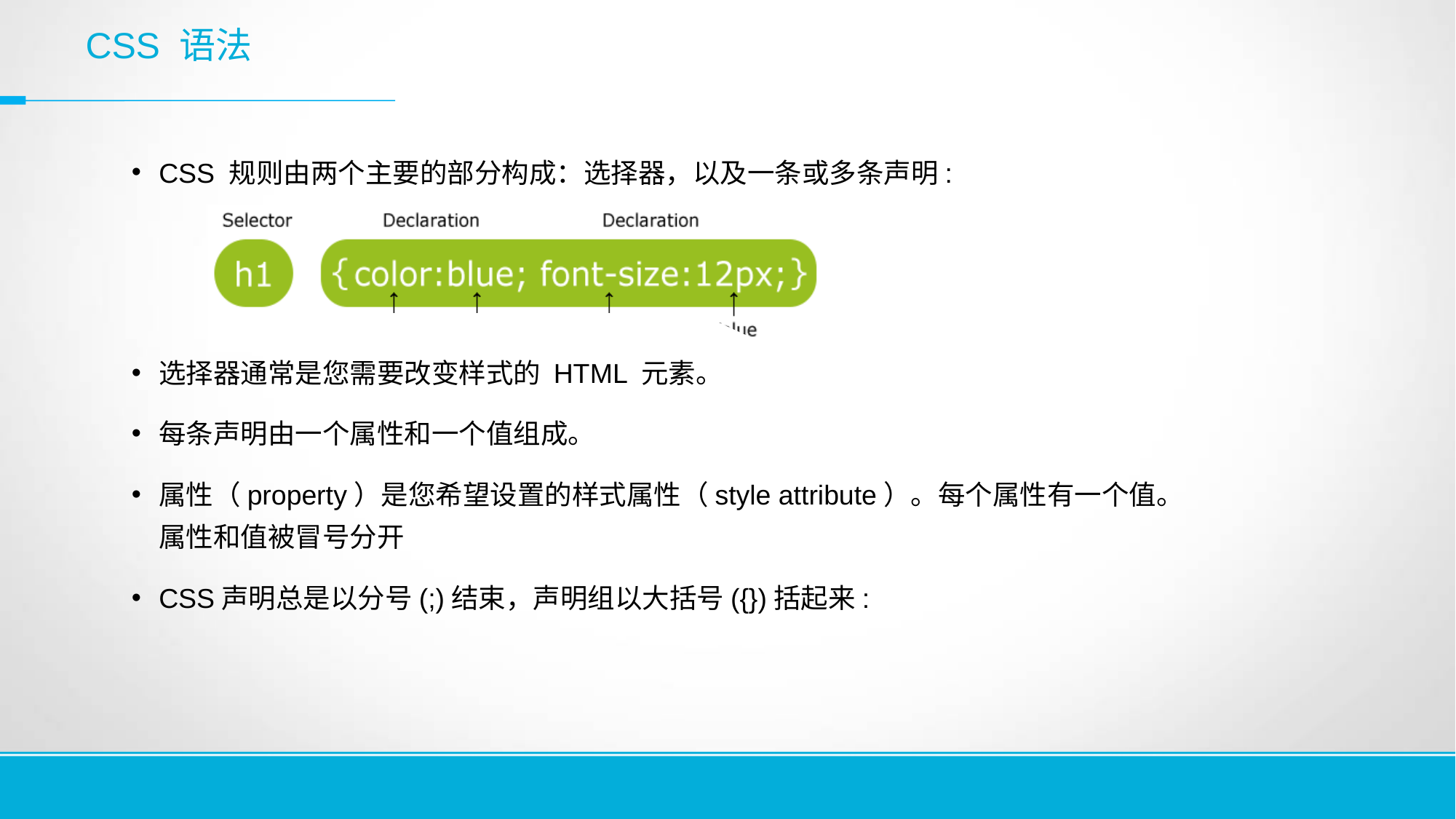

# CSS 语法
CSS 规则由两个主要的部分构成：选择器，以及一条或多条声明:

选择器通常是您需要改变样式的 HTML 元素。
每条声明由一个属性和一个值组成。
属性（property）是您希望设置的样式属性（style attribute）。每个属性有一个值。属性和值被冒号分开
CSS声明总是以分号(;)结束，声明组以大括号({})括起来: